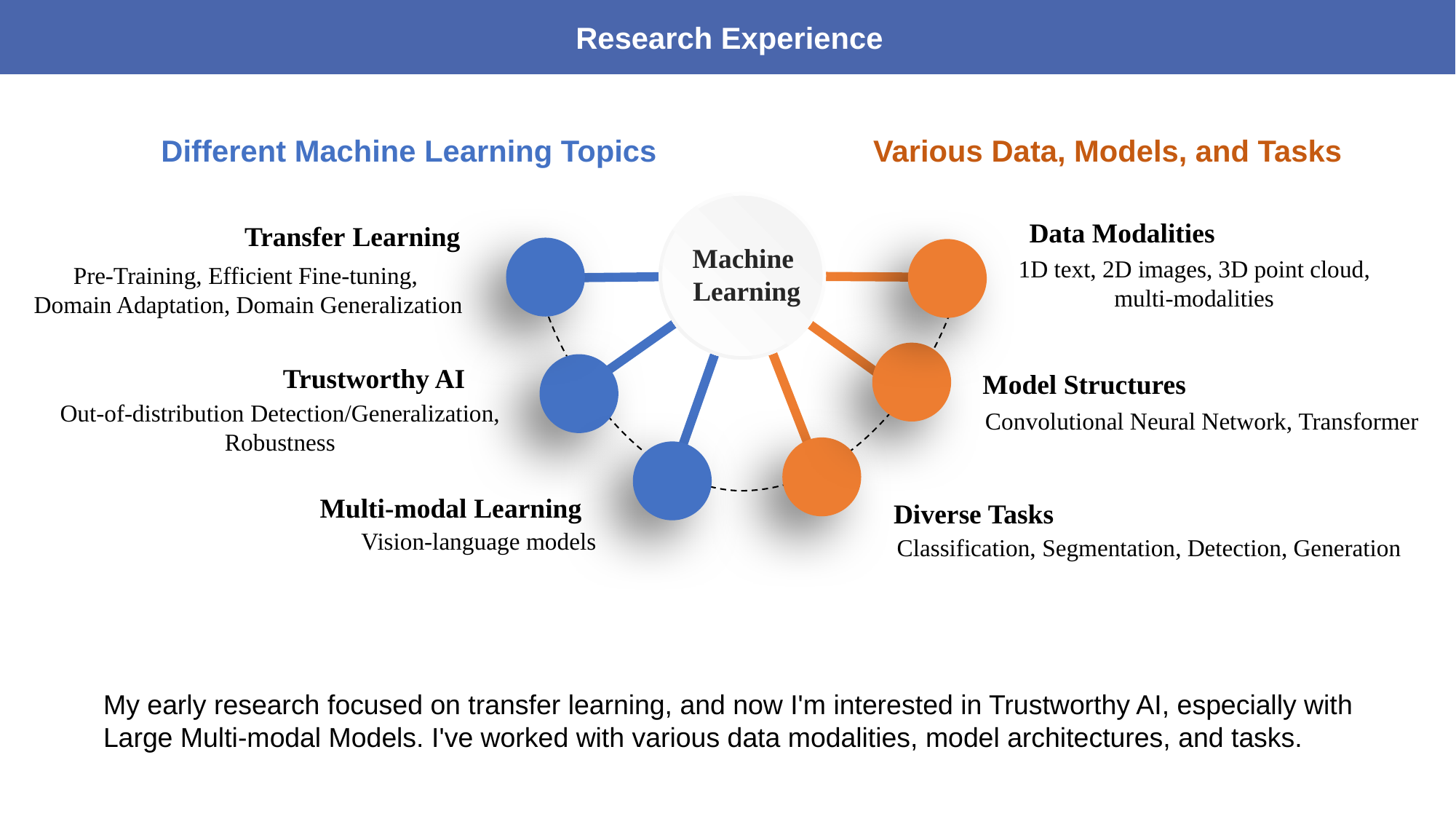

Research Experience

明年工作计划
Various Data, Models, and Tasks
Different Machine Learning Topics

Machine
Learning
Data Modalities
Transfer Learning

1D text, 2D images, 3D point cloud, multi-modalities
Pre-Training, Efficient Fine-tuning,
Domain Adaptation, Domain Generalization

Trustworthy AI
Model Structures
Out-of-distribution Detection/Generalization,
Robustness
Convolutional Neural Network, Transformer

Multi-modal Learning
Diverse Tasks
Vision-language models
Classification, Segmentation, Detection, Generation
My early research focused on transfer learning, and now I'm interested in Trustworthy AI, especially with Large Multi-modal Models. I've worked with various data modalities, model architectures, and tasks.